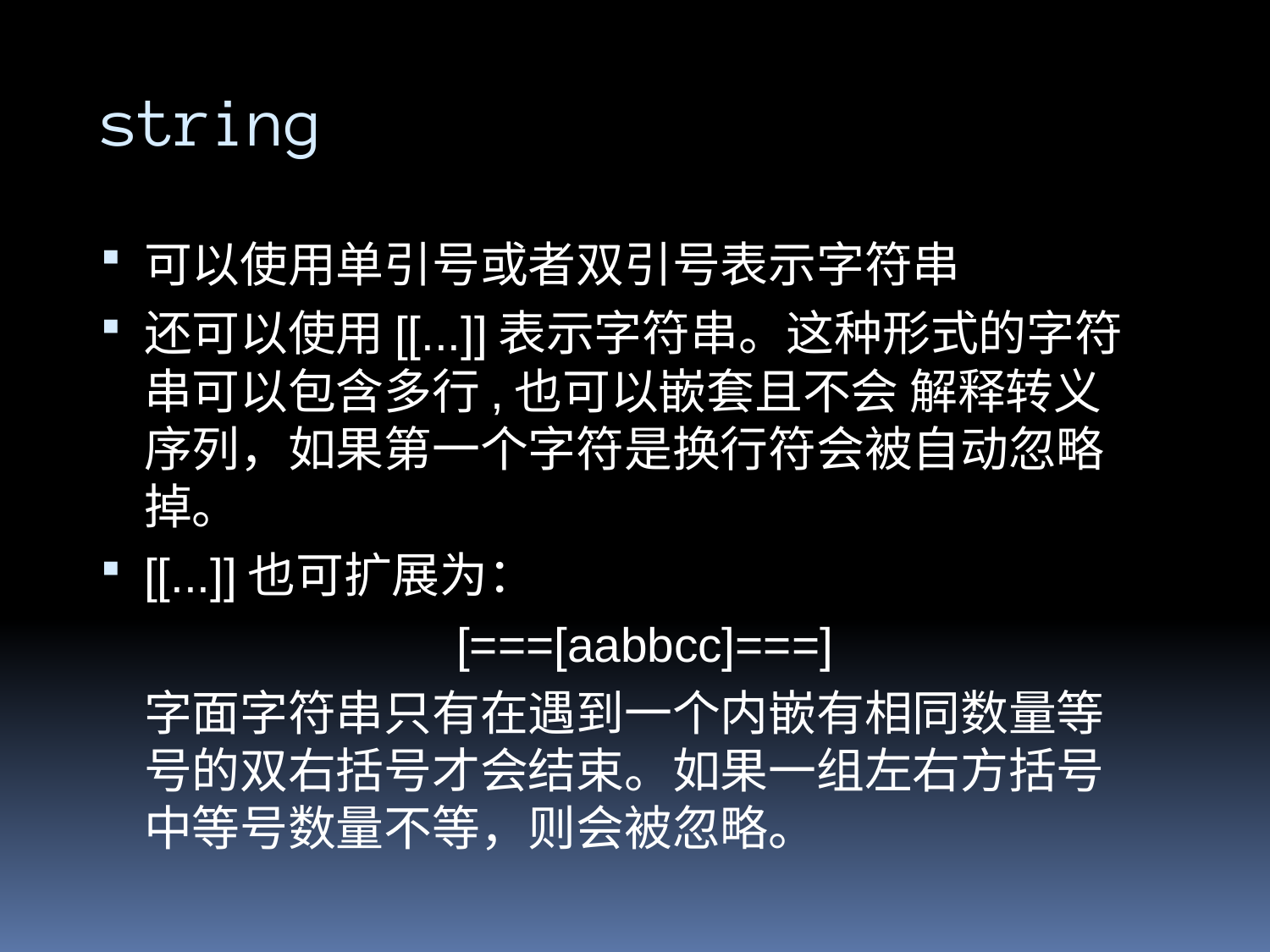

string
可以使用单引号或者双引号表示字符串
还可以使用[[...]]表示字符串。这种形式的字符串可以包含多行,也可以嵌套且不会 解释转义序列，如果第一个字符是换行符会被自动忽略掉。
[[...]]也可扩展为：
	[===[aabbcc]===]
	字面字符串只有在遇到一个内嵌有相同数量等号的双右括号才会结束。如果一组左右方括号中等号数量不等，则会被忽略。